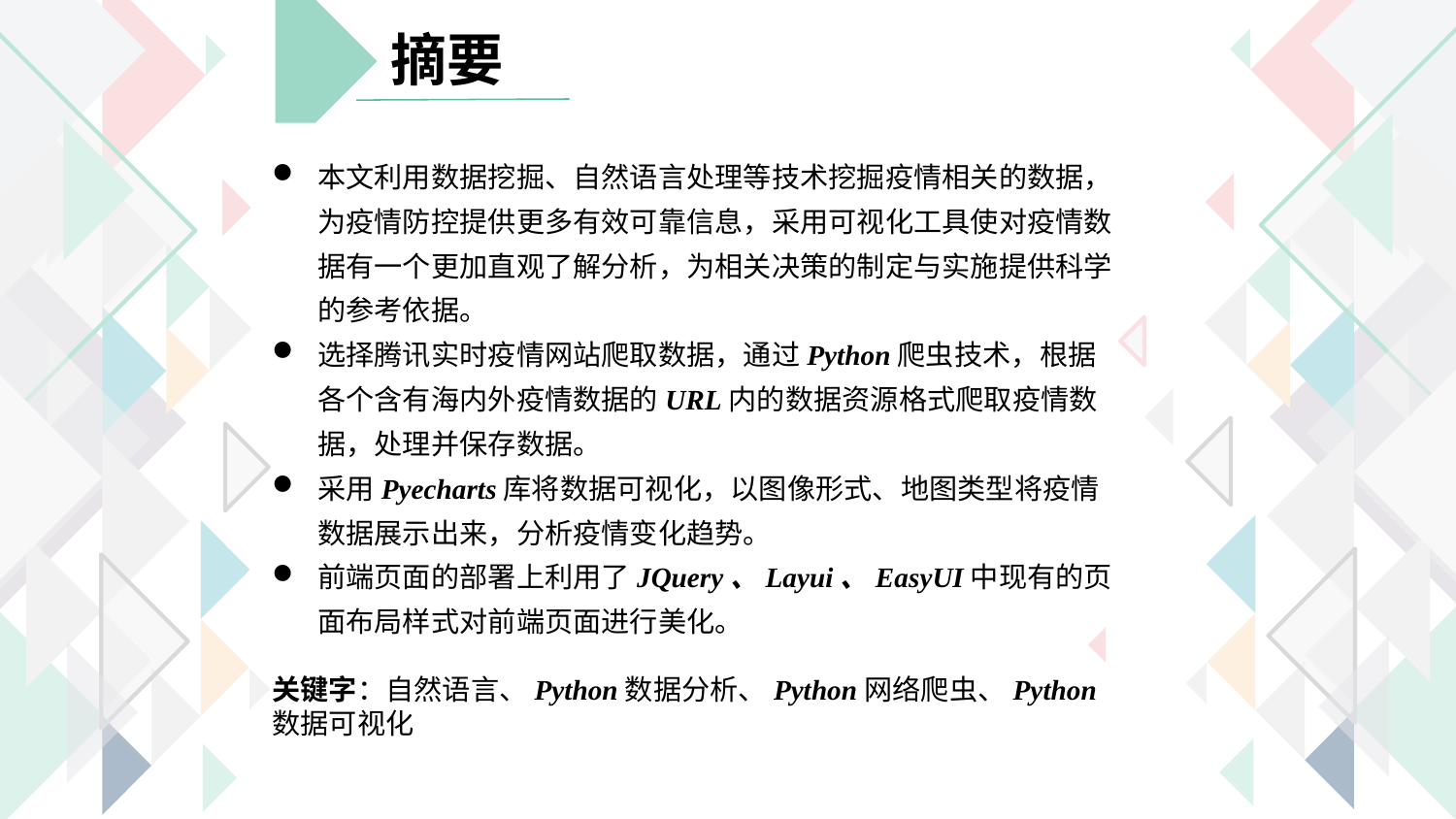

摘要
本文利用数据挖掘、自然语言处理等技术挖掘疫情相关的数据，为疫情防控提供更多有效可靠信息，采用可视化工具使对疫情数据有一个更加直观了解分析，为相关决策的制定与实施提供科学的参考依据。
选择腾讯实时疫情网站爬取数据，通过Python爬虫技术，根据各个含有海内外疫情数据的URL内的数据资源格式爬取疫情数据，处理并保存数据。
采用Pyecharts库将数据可视化，以图像形式、地图类型将疫情数据展示出来，分析疫情变化趋势。
前端页面的部署上利用了JQuery、Layui、EasyUI中现有的页面布局样式对前端页面进行美化。

关键字：自然语言、Python数据分析、Python网络爬虫、Python数据可视化